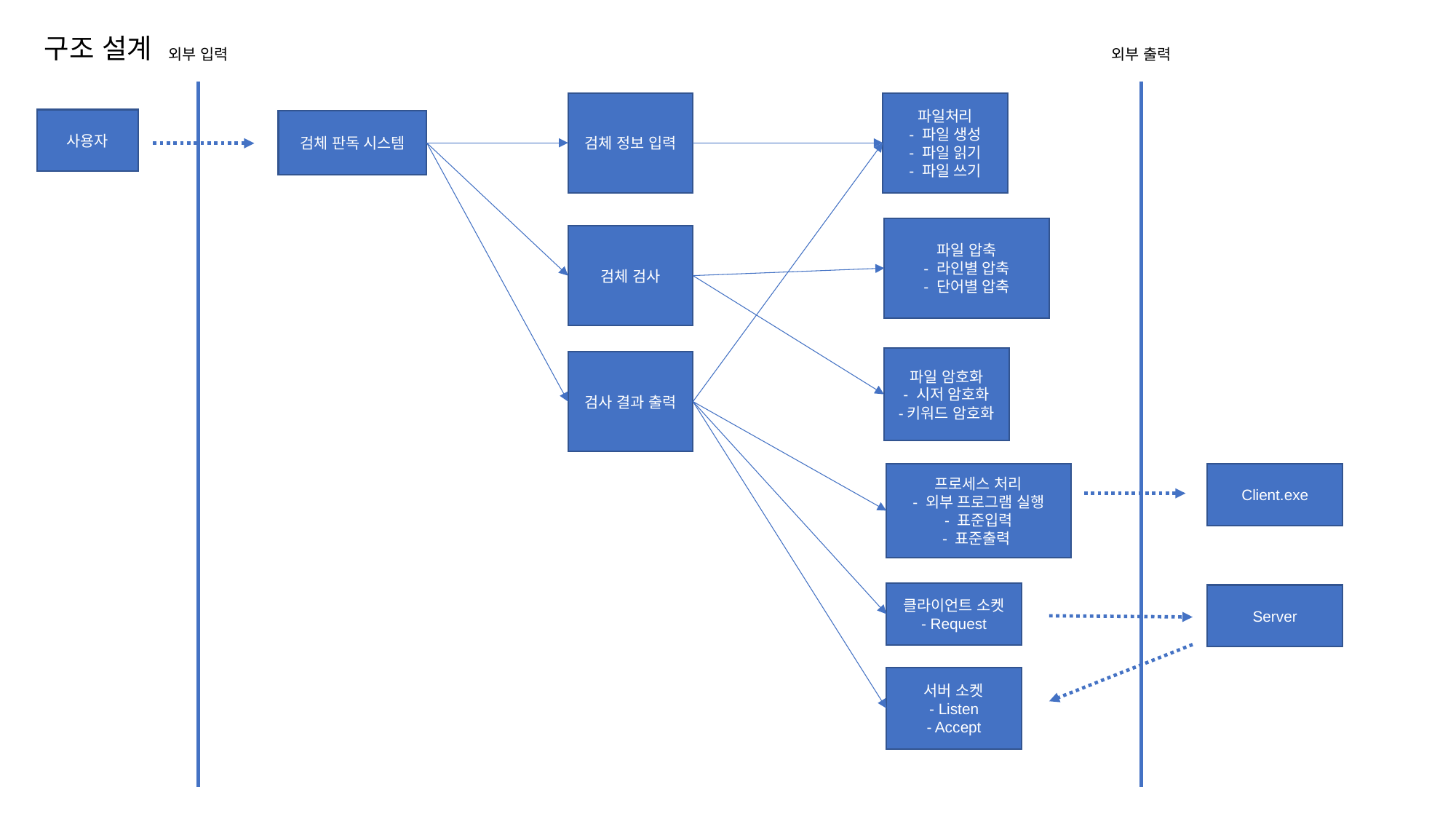

구조 설계
외부 입력
외부 출력
검체 정보 입력
파일처리
- 파일 생성
- 파일 읽기
- 파일 쓰기
사용자
검체 판독 시스템
파일 압축
- 라인별 압축
- 단어별 압축
검체 검사
파일 암호화
- 시저 암호화
-키워드 암호화
검사 결과 출력
프로세스 처리
- 외부 프로그램 실행
- 표준입력
- 표준출력
Client.exe
클라이언트 소켓
- Request
Server
서버 소켓
- Listen
- Accept